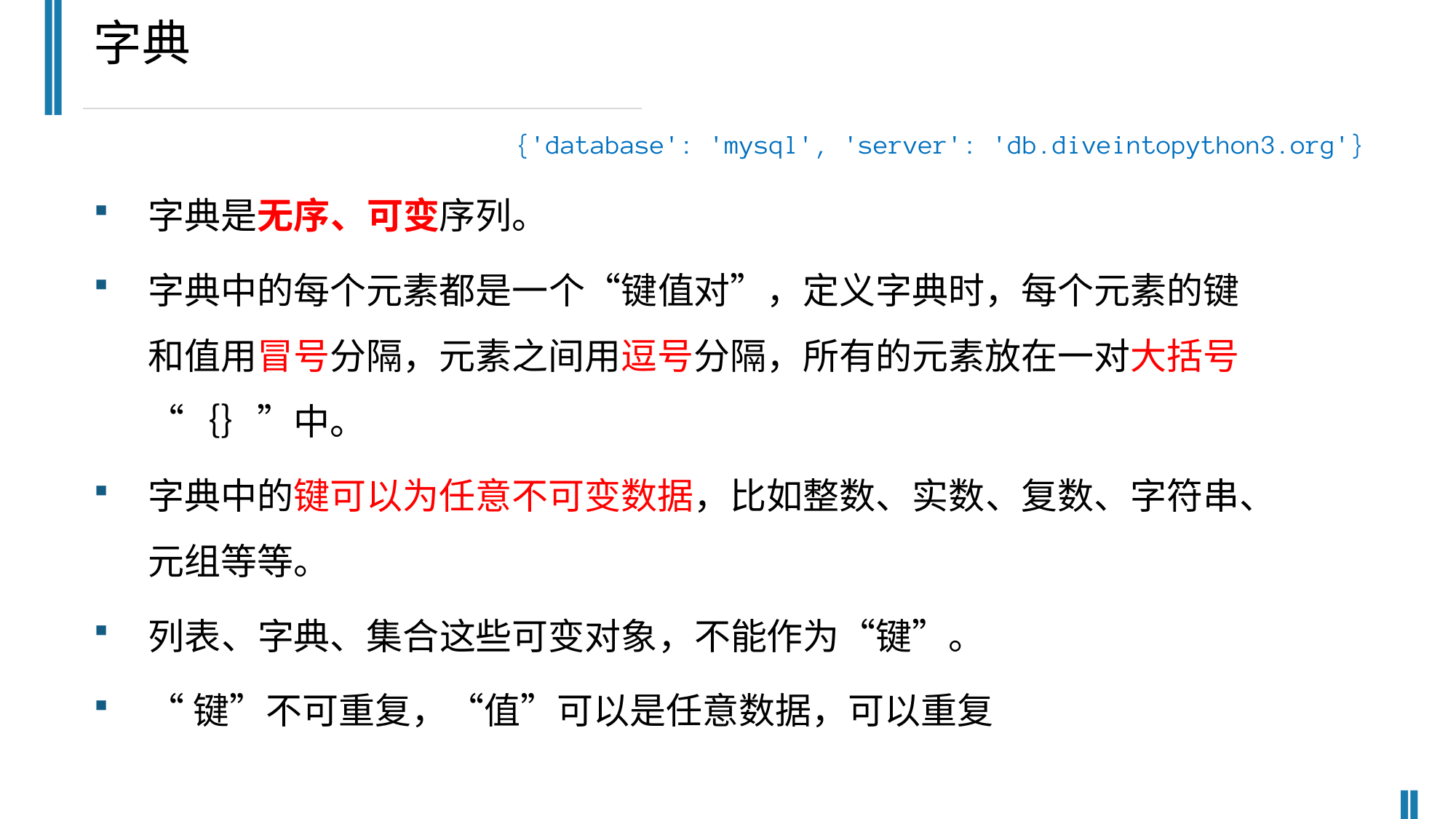

字典

{'database': 'mysql', 'server': 'db.diveintopython3.org'}
字典是无序、可变序列。
字典中的每个元素都是一个“键值对”，定义字典时，每个元素的键和值用冒号分隔，元素之间用逗号分隔，所有的元素放在一对大括号“｛｝”中。
字典中的键可以为任意不可变数据，比如整数、实数、复数、字符串、元组等等。
列表、字典、集合这些可变对象，不能作为“键”。
“键”不可重复，“值”可以是任意数据，可以重复